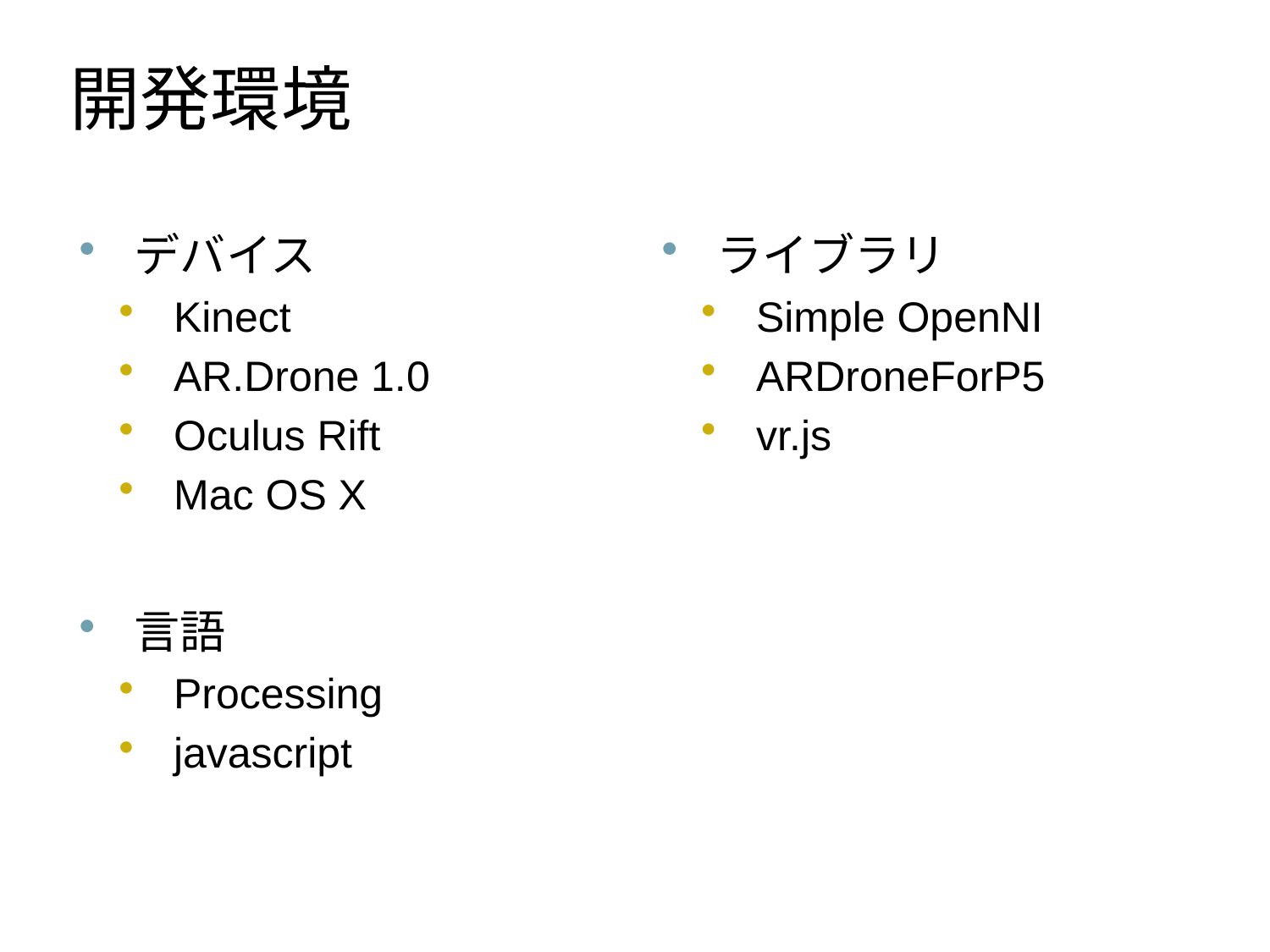

# 開発環境
デバイス
Kinect
AR.Drone 1.0
Oculus Rift
Mac OS X

言語
Processing
javascript

ライブラリ
Simple OpenNI
ARDroneForP5
vr.js